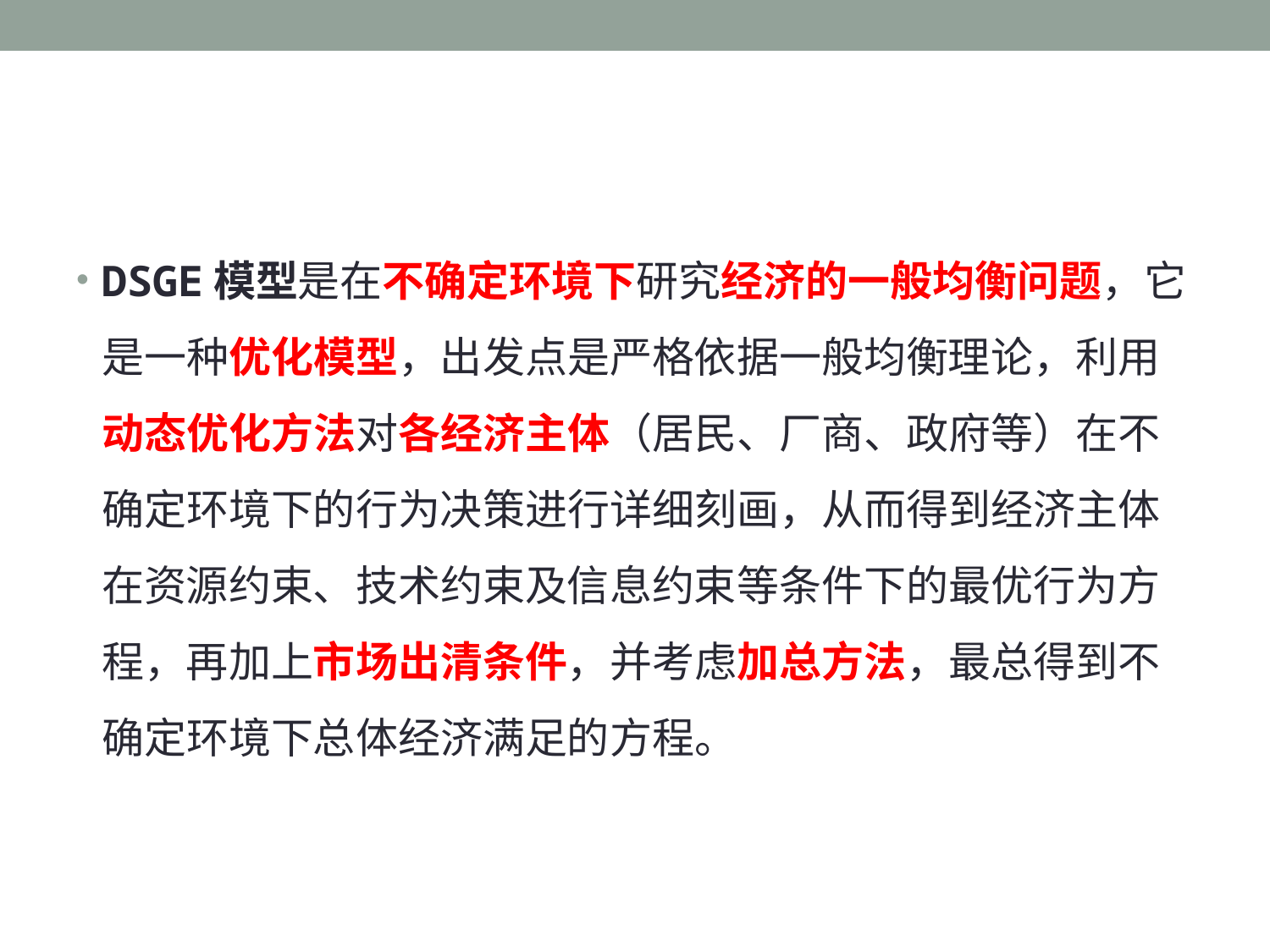

#
DSGE模型是在不确定环境下研究经济的一般均衡问题，它是一种优化模型，出发点是严格依据一般均衡理论，利用动态优化方法对各经济主体（居民、厂商、政府等）在不确定环境下的行为决策进行详细刻画，从而得到经济主体在资源约束、技术约束及信息约束等条件下的最优行为方程，再加上市场出清条件，并考虑加总方法，最总得到不确定环境下总体经济满足的方程。